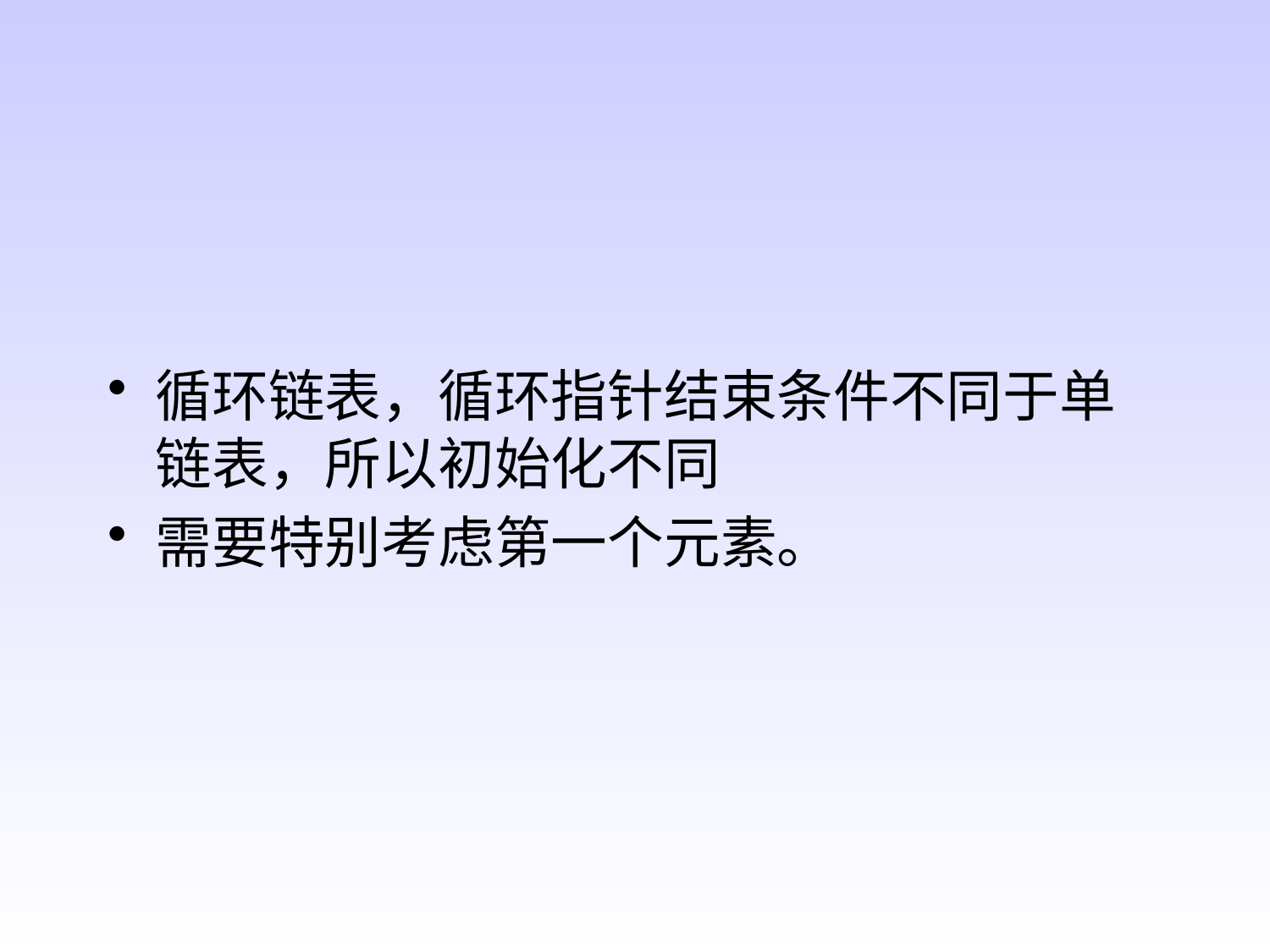

#

循环链表，循环指针结束条件不同于单链表，所以初始化不同
需要特别考虑第一个元素。